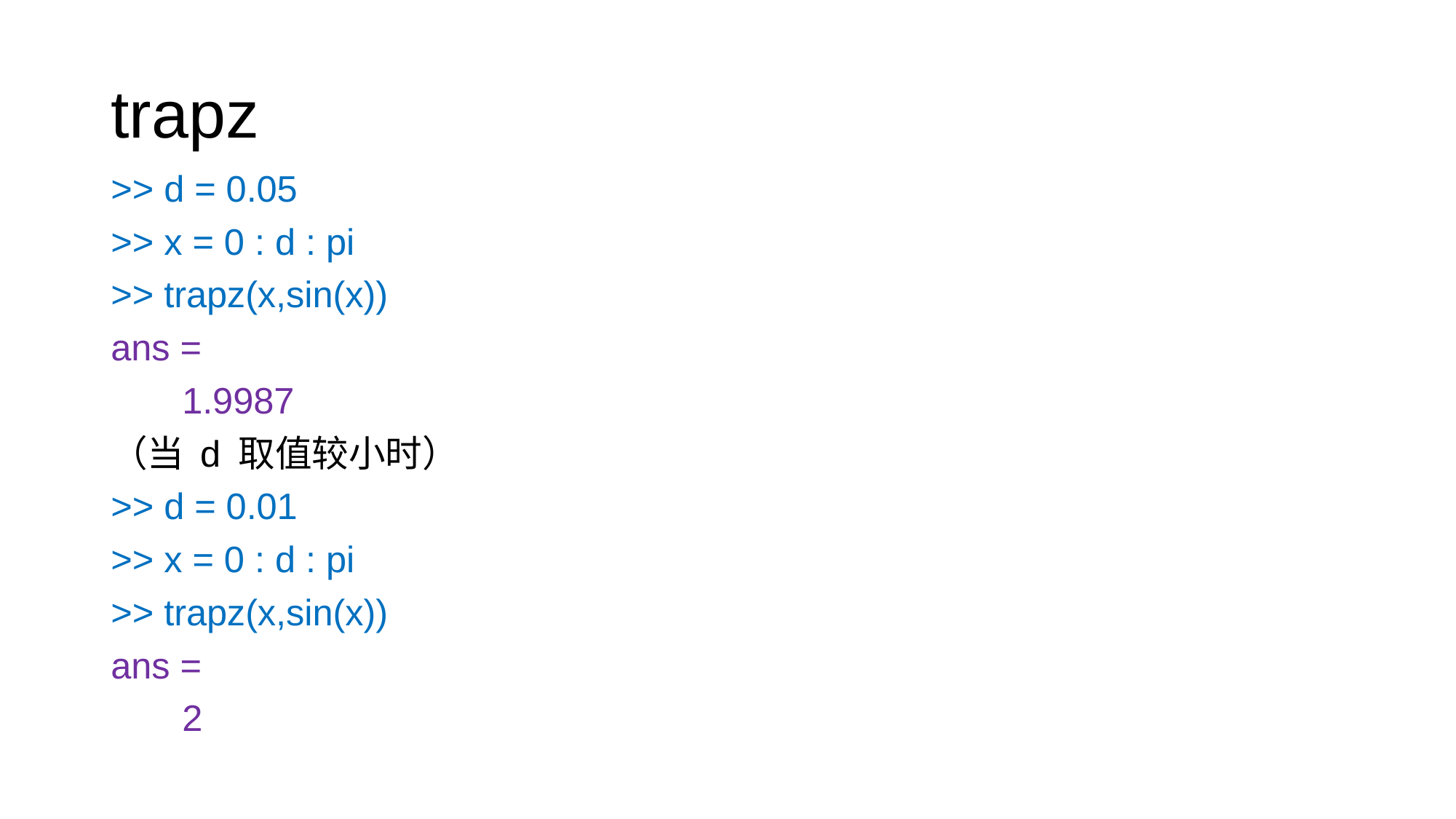

# trapz
>> d = 0.05
>> x = 0 : d : pi
>> trapz(x,sin(x))
ans =
       1.9987
（当 d 取值较小时）
>> d = 0.01
>> x = 0 : d : pi
>> trapz(x,sin(x))
ans =
       2